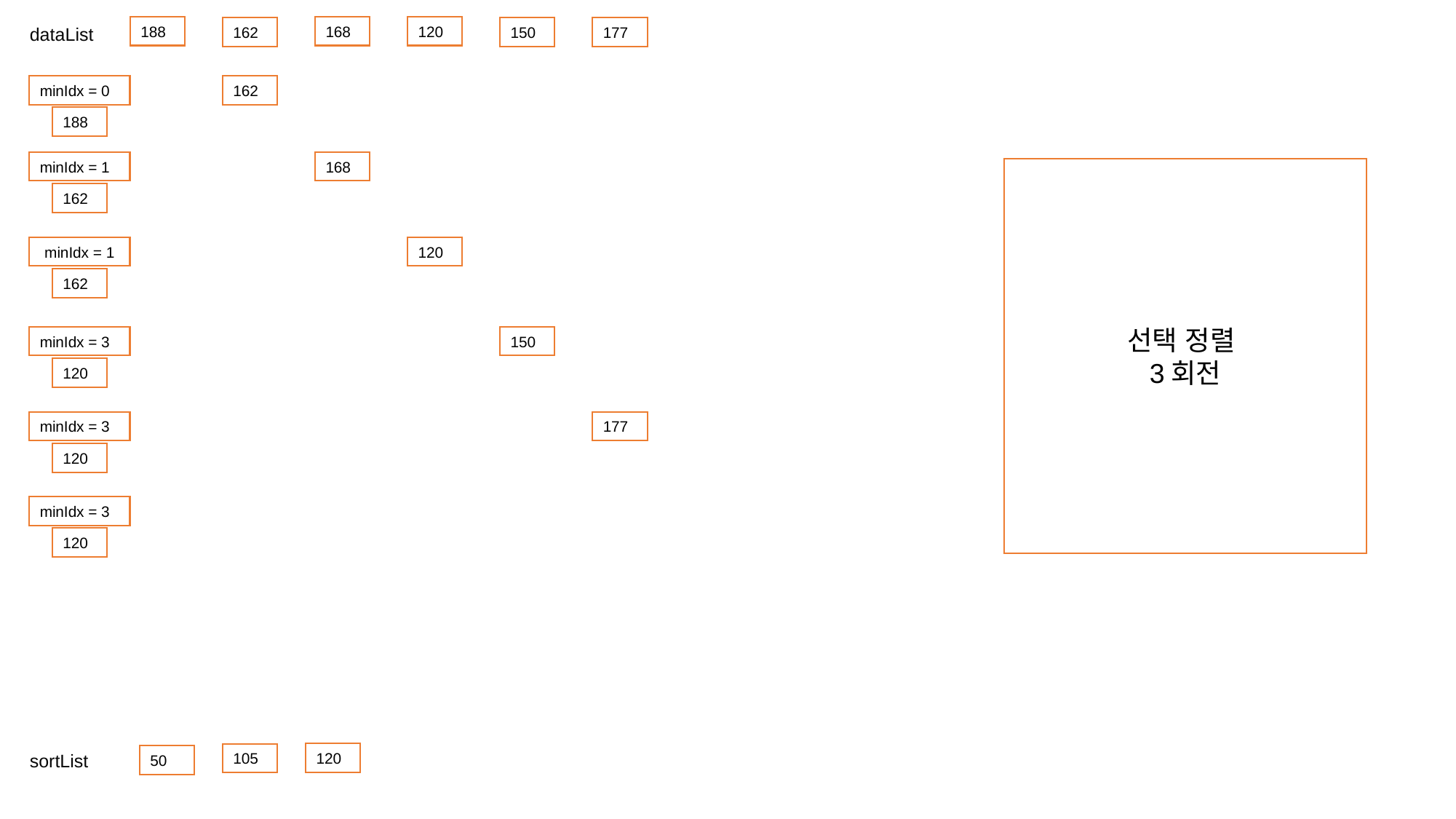

120
168
188
162
177
150
dataList
162
minIdx = 0
188
168
minIdx = 1
선택 정렬
3회전
162
120
minIdx = 1
162
150
minIdx = 3
120
177
minIdx = 3
120
minIdx = 3
120
120
sortList
105
50